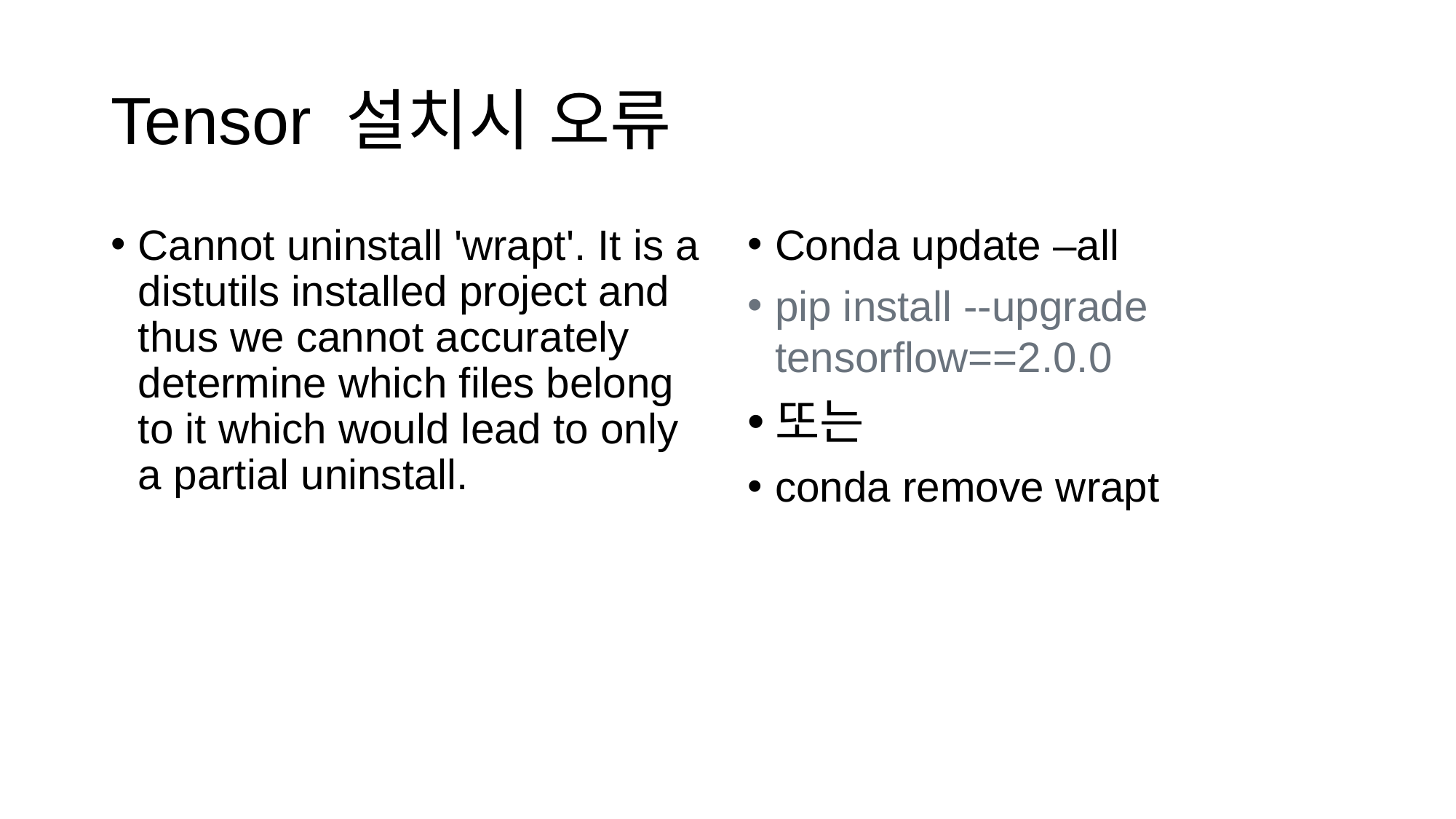

# Tensor 설치시 오류
Cannot uninstall 'wrapt'. It is a distutils installed project and thus we cannot accurately determine which files belong to it which would lead to only a partial uninstall.

Conda update –all
pip install --upgrade tensorflow==2.0.0
또는
conda remove wrapt